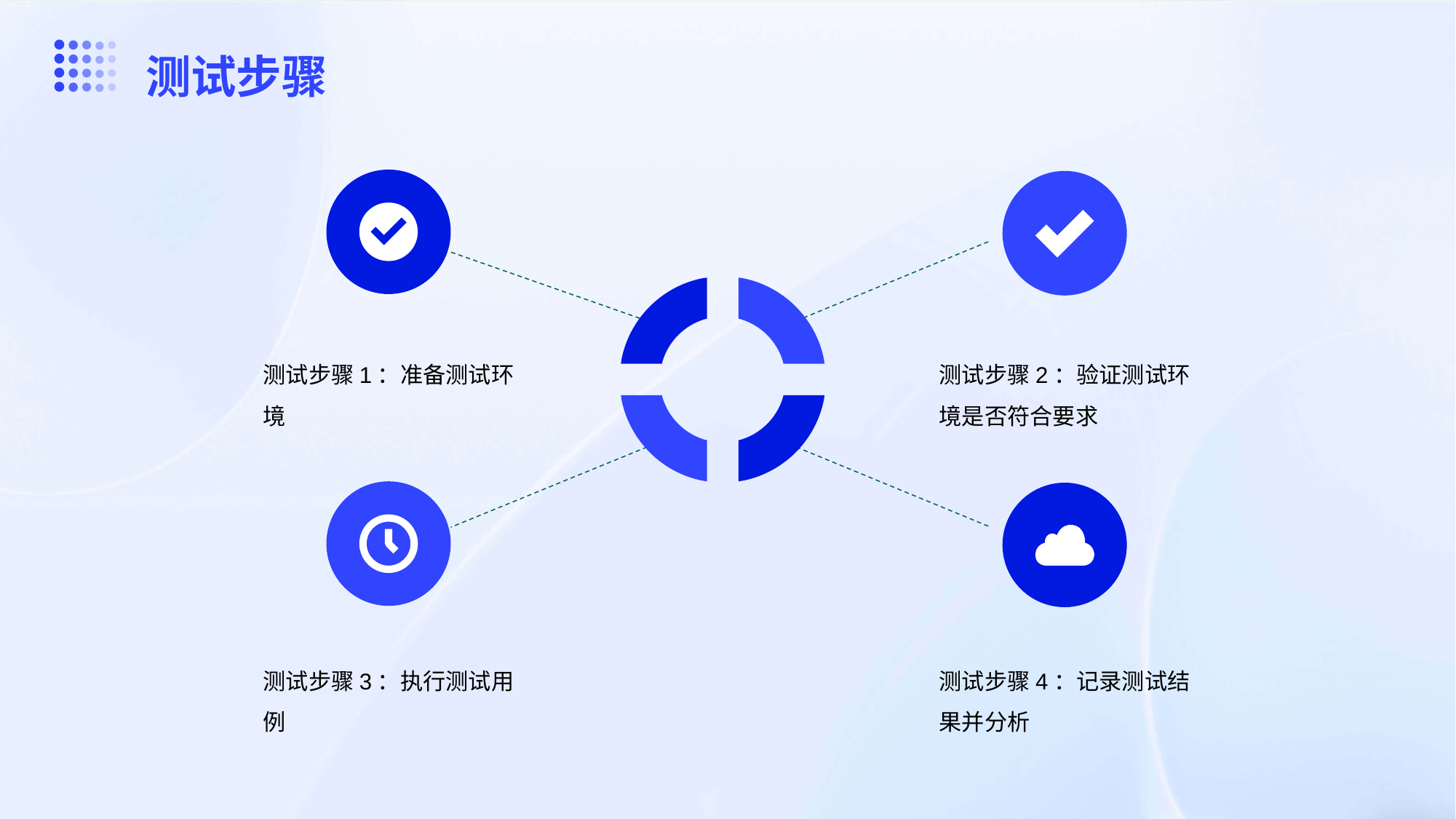

测试步骤

测试步骤1：准备测试环境
测试步骤2：验证测试环境是否符合要求

测试步骤3：执行测试用例
测试步骤4：记录测试结果并分析